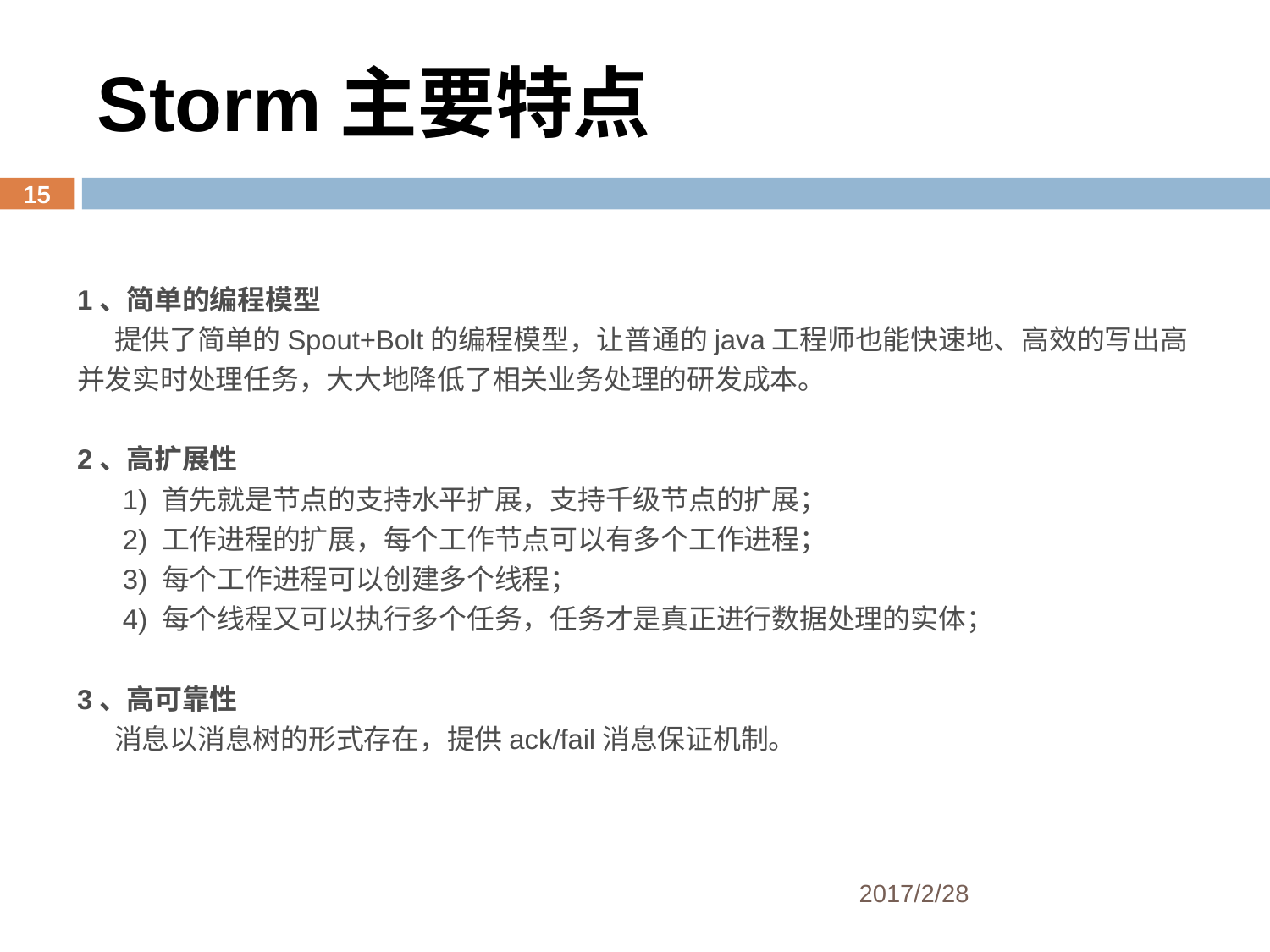

Storm主要特点
15
1、简单的编程模型
     提供了简单的Spout+Bolt的编程模型，让普通的java工程师也能快速地、高效的写出高并发实时处理任务，大大地降低了相关业务处理的研发成本。

2、高扩展性
      1) 首先就是节点的支持水平扩展，支持千级节点的扩展；
      2) 工作进程的扩展，每个工作节点可以有多个工作进程；
      3) 每个工作进程可以创建多个线程；
      4) 每个线程又可以执行多个任务，任务才是真正进行数据处理的实体；

3、高可靠性
     消息以消息树的形式存在，提供ack/fail消息保证机制。
2017/2/28